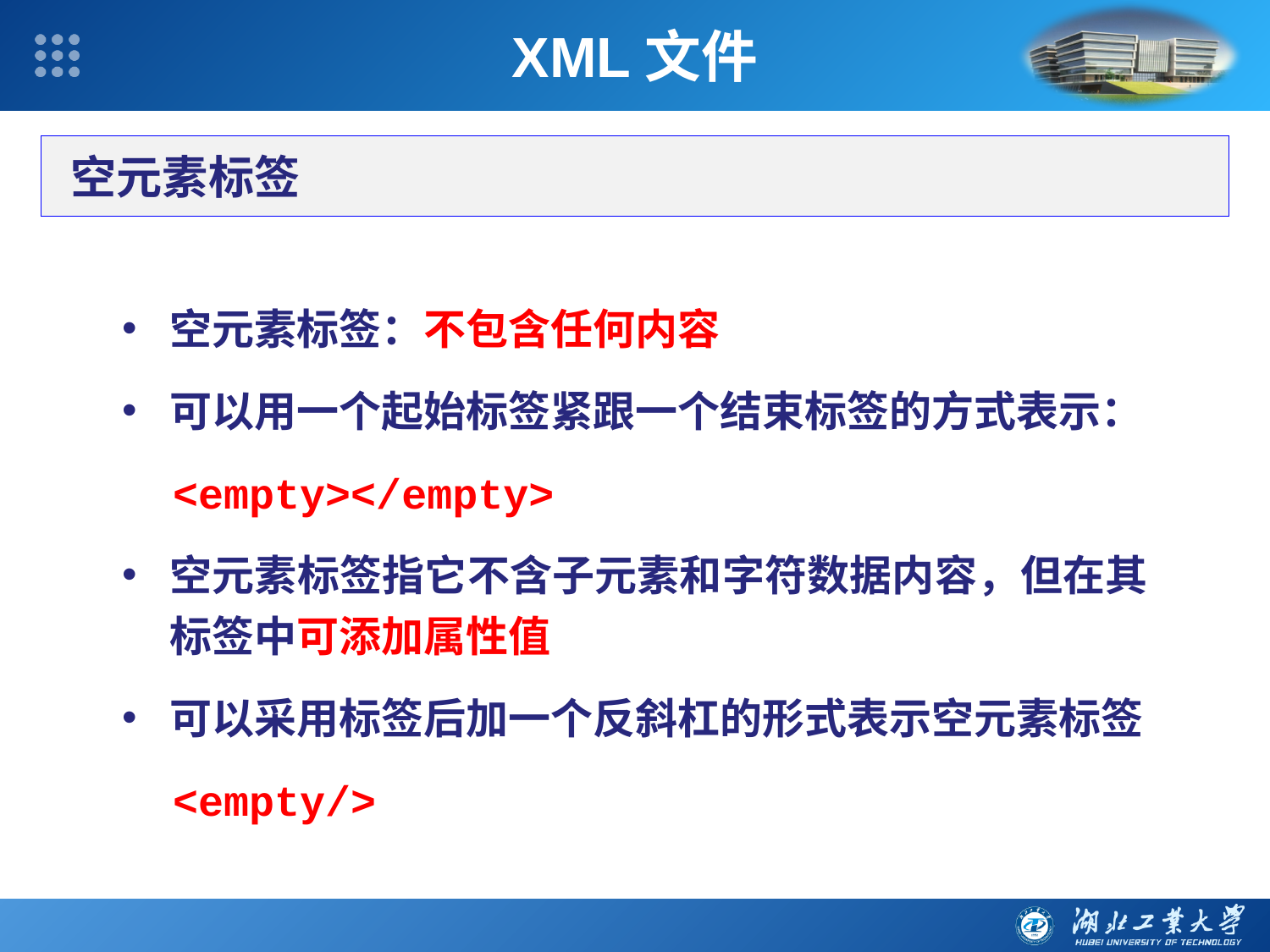

XML文件
空元素标签
空元素标签：不包含任何内容
可以用一个起始标签紧跟一个结束标签的方式表示：
  <empty></empty>
空元素标签指它不含子元素和字符数据内容，但在其标签中可添加属性值
可以采用标签后加一个反斜杠的形式表示空元素标签
  <empty/>